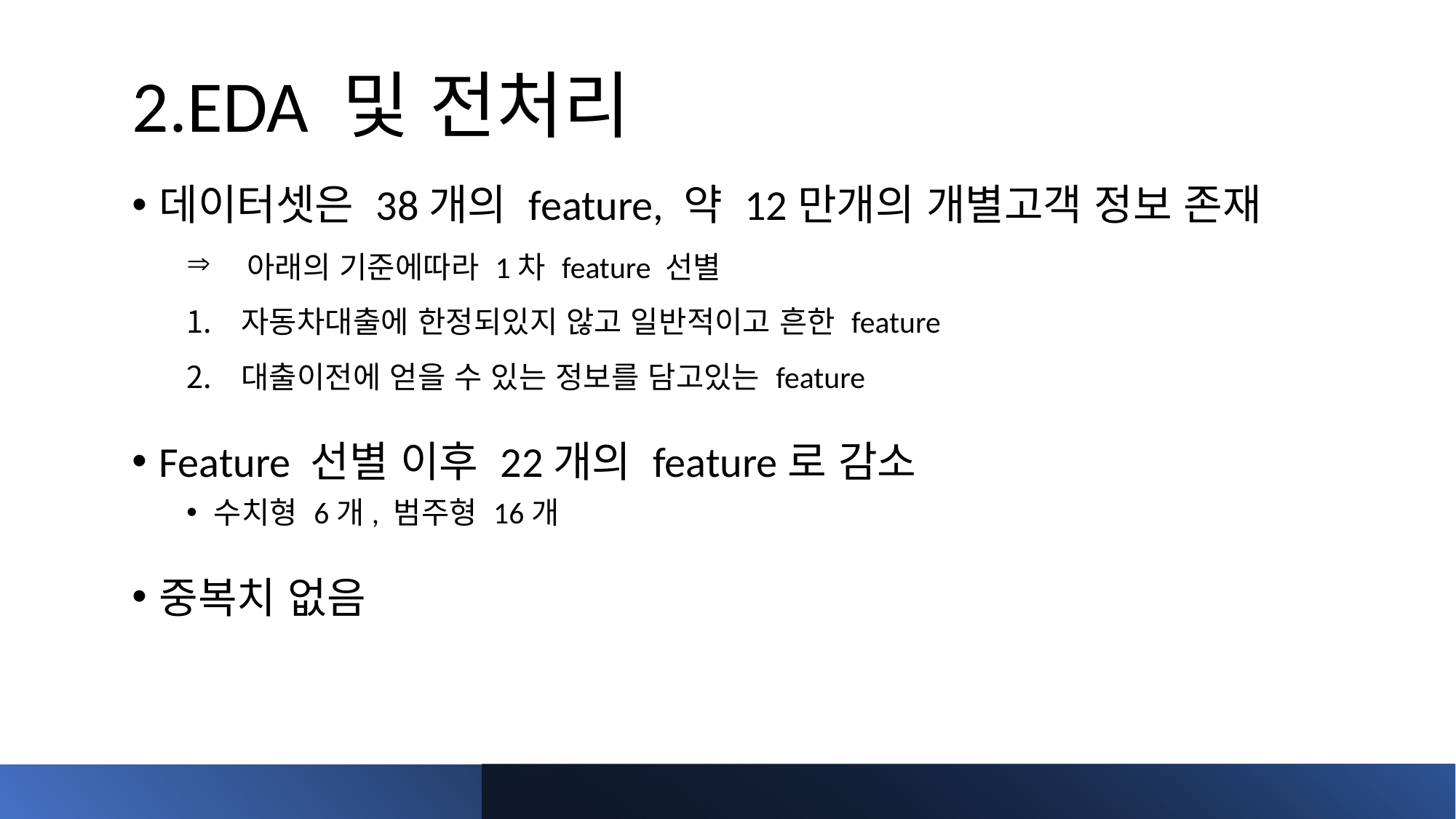

# 2.EDA 및 전처리
데이터셋은 38개의 feature, 약 12만개의 개별고객 정보 존재
   아래의 기준에따라 1차 feature 선별
자동차대출에 한정되있지 않고 일반적이고 흔한 feature
대출이전에 얻을 수 있는 정보를 담고있는 feature
Feature 선별 이후 22개의 feature로 감소
수치형 6개, 범주형 16개
중복치 없음